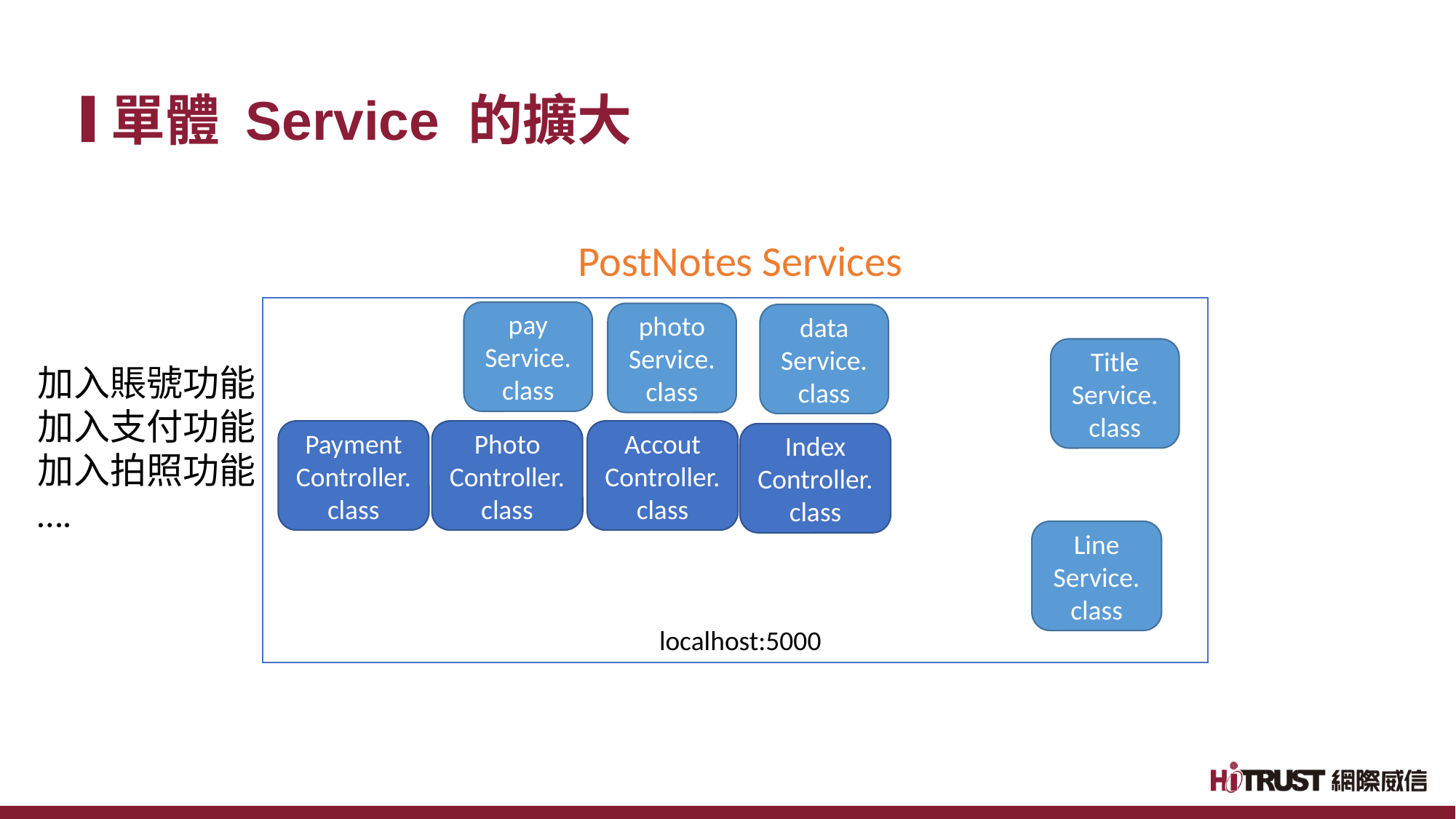

# 單體 Service 的擴大

PostNotes Services

pay Service.class
photo Service.class
data
Service.class
Title Service.class
加入賬號功能
加入支付功能
加入拍照功能
….
Payment Controller.class
Photo Controller.class
Accout Controller.class
Index Controller.class
Line Service.class
localhost:5000